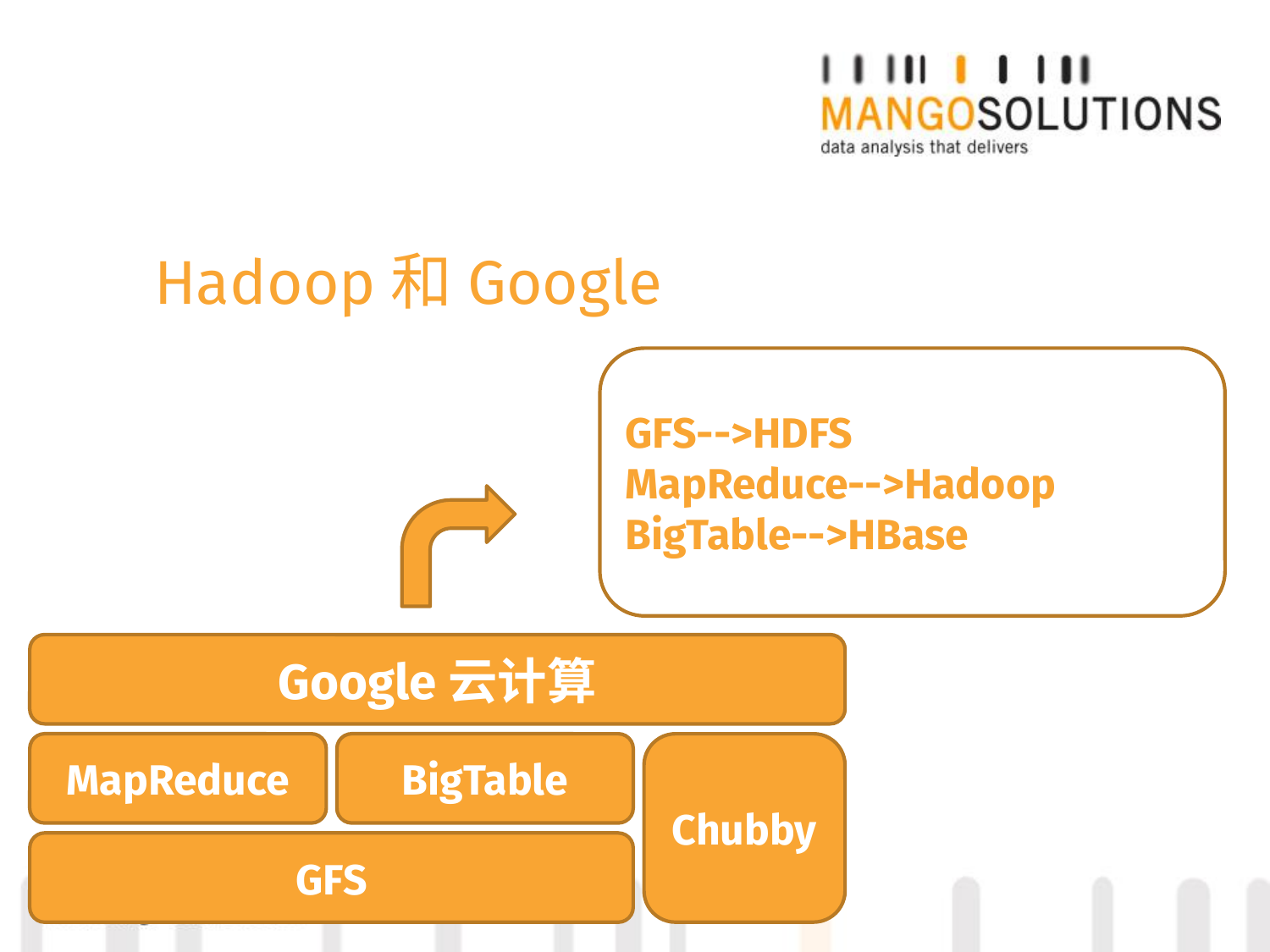

# Hadoop和Google
GFS-->HDFS
MapReduce-->Hadoop
BigTable-->HBase

Google云计算
MapReduce
BigTable
Chubby
GFS